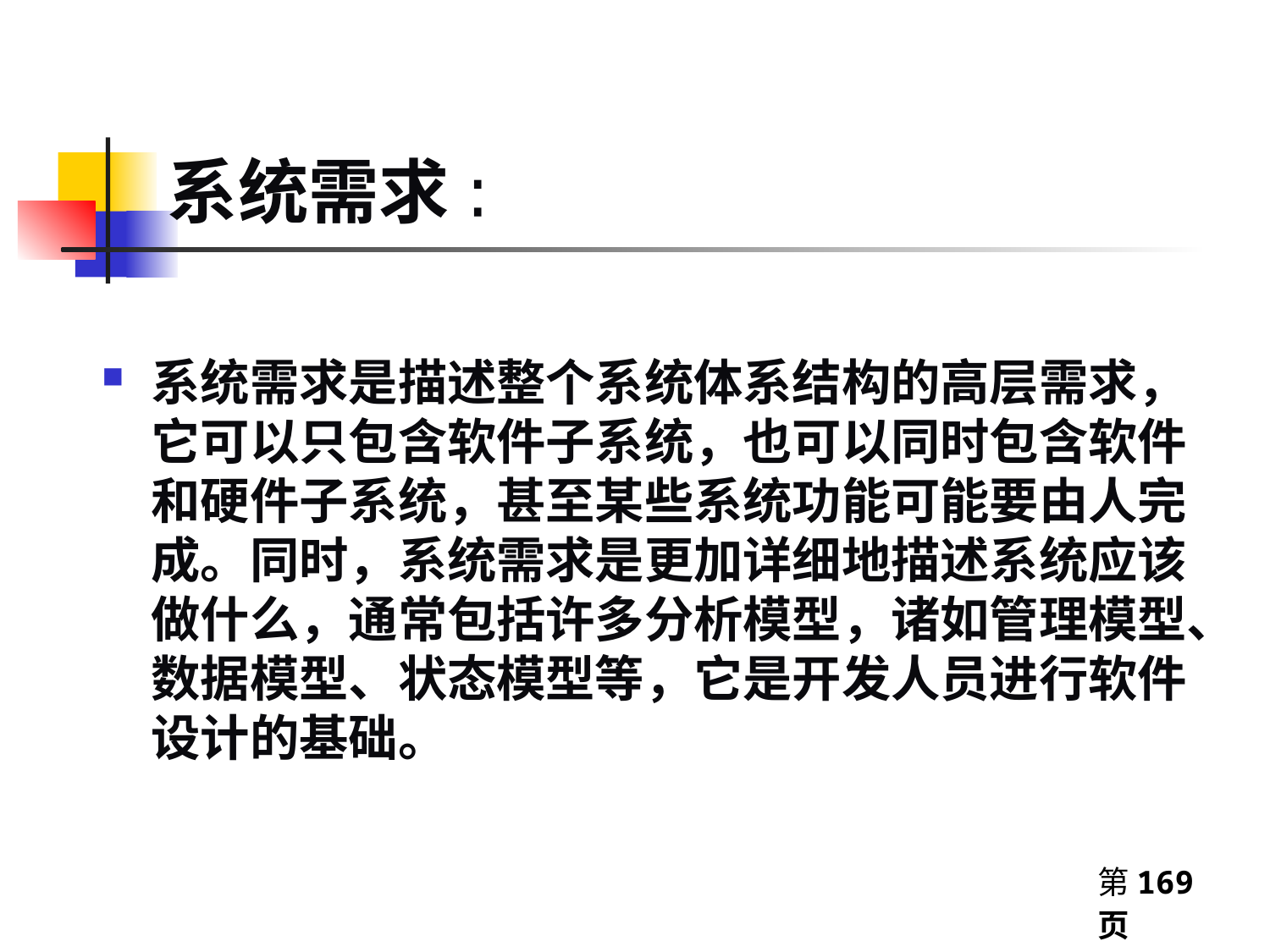

系统需求:

系统需求是描述整个系统体系结构的高层需求，它可以只包含软件子系统，也可以同时包含软件和硬件子系统，甚至某些系统功能可能要由人完成。同时，系统需求是更加详细地描述系统应该做什么，通常包括许多分析模型，诸如管理模型、数据模型、状态模型等，它是开发人员进行软件设计的基础。